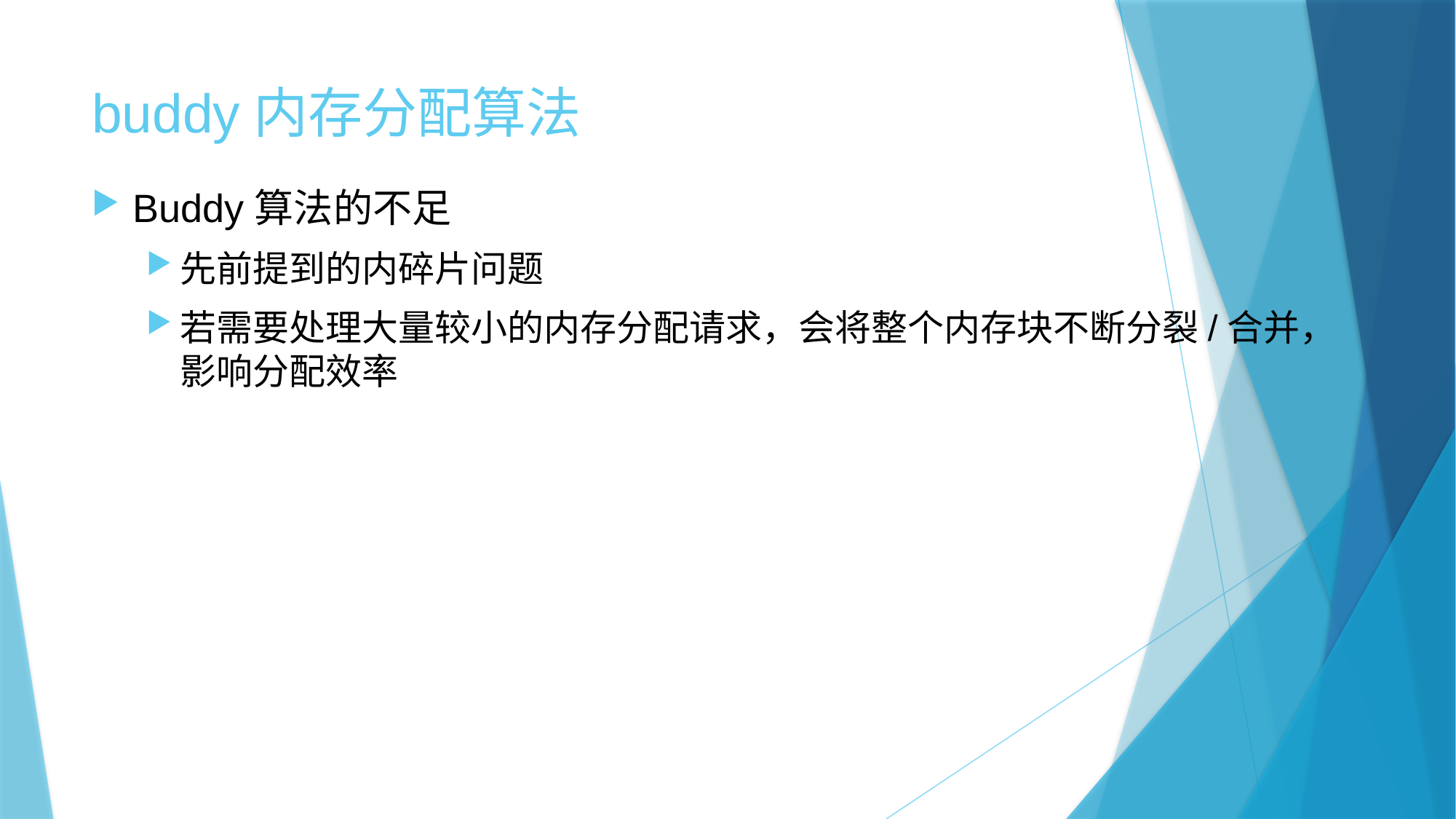

# buddy内存分配算法
Buddy算法的不足
先前提到的内碎片问题
若需要处理大量较小的内存分配请求，会将整个内存块不断分裂/合并，影响分配效率